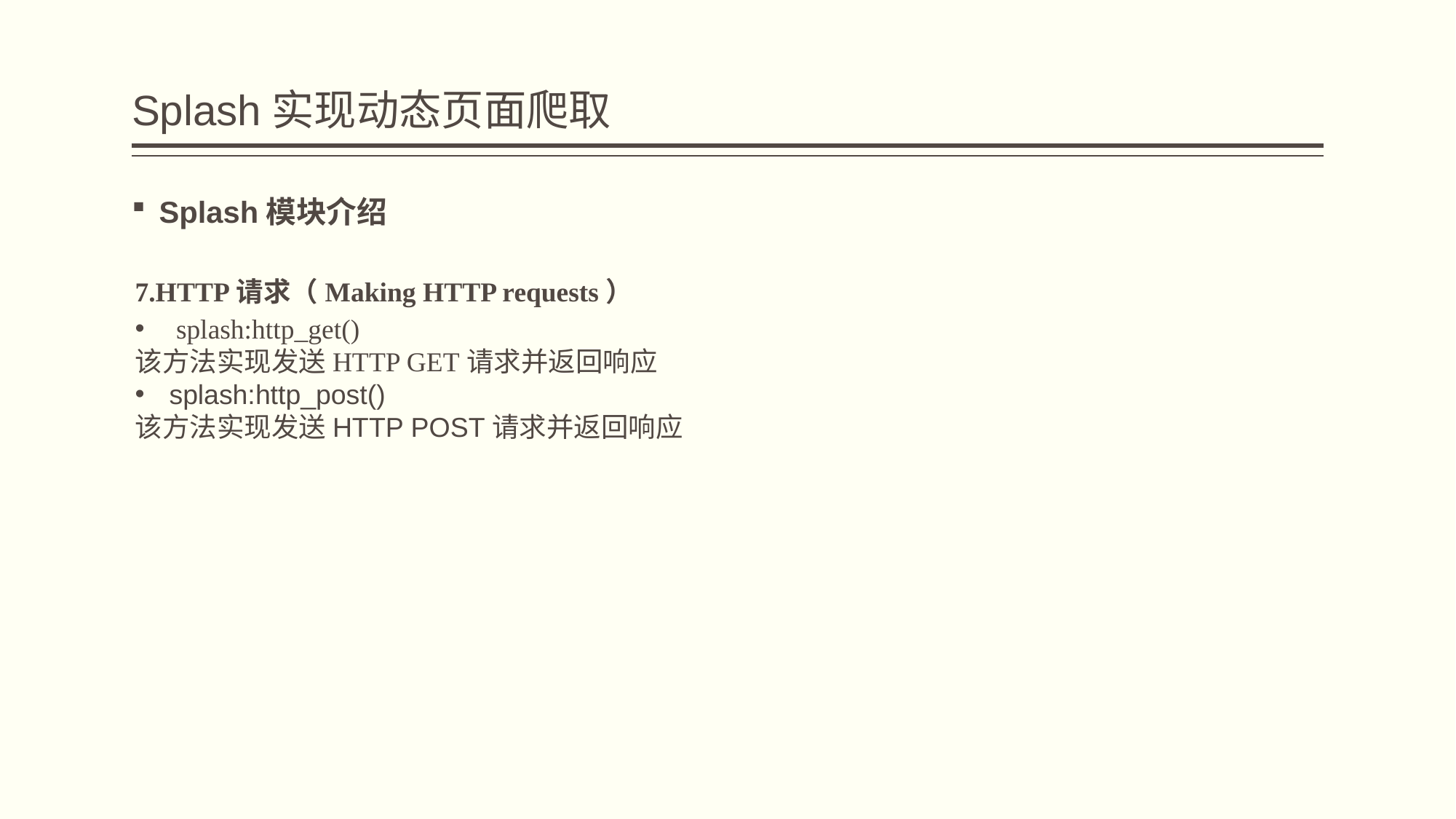

# Splash实现动态页面爬取
Splash模块介绍
7.HTTP请求（Making HTTP requests）
 splash:http_get()
该方法实现发送HTTP GET请求并返回响应
splash:http_post()
该方法实现发送HTTP POST请求并返回响应